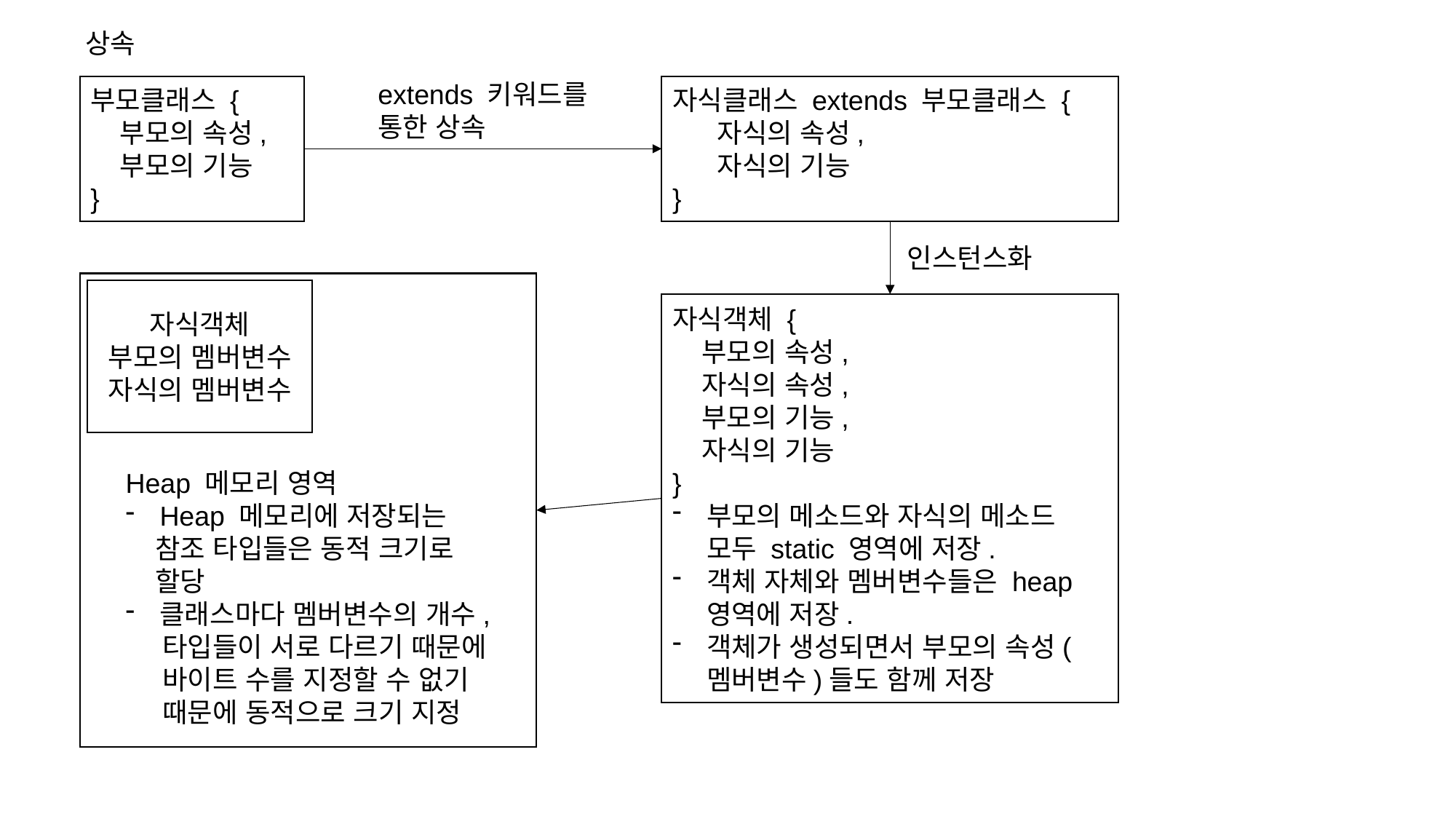

상속
extends 키워드를
통한 상속
부모클래스 {
   부모의 속성,
   부모의 기능
}
자식클래스 extends 부모클래스 {
     자식의 속성,
     자식의 기능
}
인스턴스화

자식객체
부모의 멤버변수
자식의 멤버변수
자식객체 {
   부모의 속성,
   자식의 속성,
   부모의 기능,
   자식의 기능
}
부모의 메소드와 자식의 메소드 모두 static 영역에 저장.
객체 자체와 멤버변수들은 heap 영역에 저장.
객체가 생성되면서 부모의 속성(멤버변수)들도 함께 저장
Heap 메모리 영역
Heap 메모리에 저장되는
   참조 타입들은 동적 크기로
   할당
클래스마다 멤버변수의 개수,
    타입들이 서로 다르기 때문에
    바이트 수를 지정할 수 없기
    때문에 동적으로 크기 지정